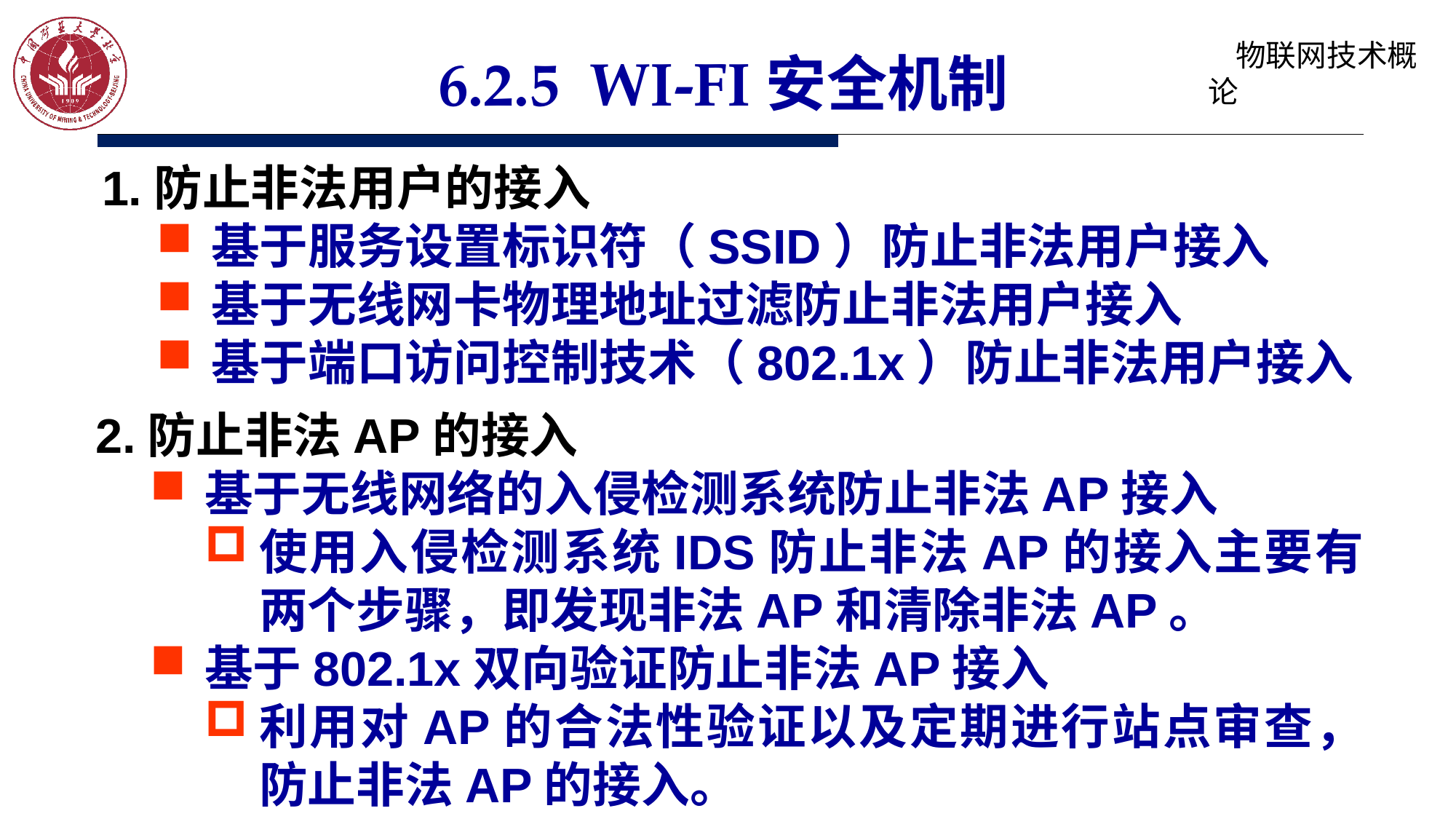

# 6.2.5  WI-FI安全机制
1.防止非法用户的接入
基于服务设置标识符（SSID）防止非法用户接入
基于无线网卡物理地址过滤防止非法用户接入
基于端口访问控制技术（802.1x）防止非法用户接入

2.防止非法AP的接入
基于无线网络的入侵检测系统防止非法AP接入
使用入侵检测系统IDS防止非法AP的接入主要有两个步骤，即发现非法AP和清除非法AP。
基于802.1x双向验证防止非法AP接入
利用对AP的合法性验证以及定期进行站点审查，防止非法AP的接入。